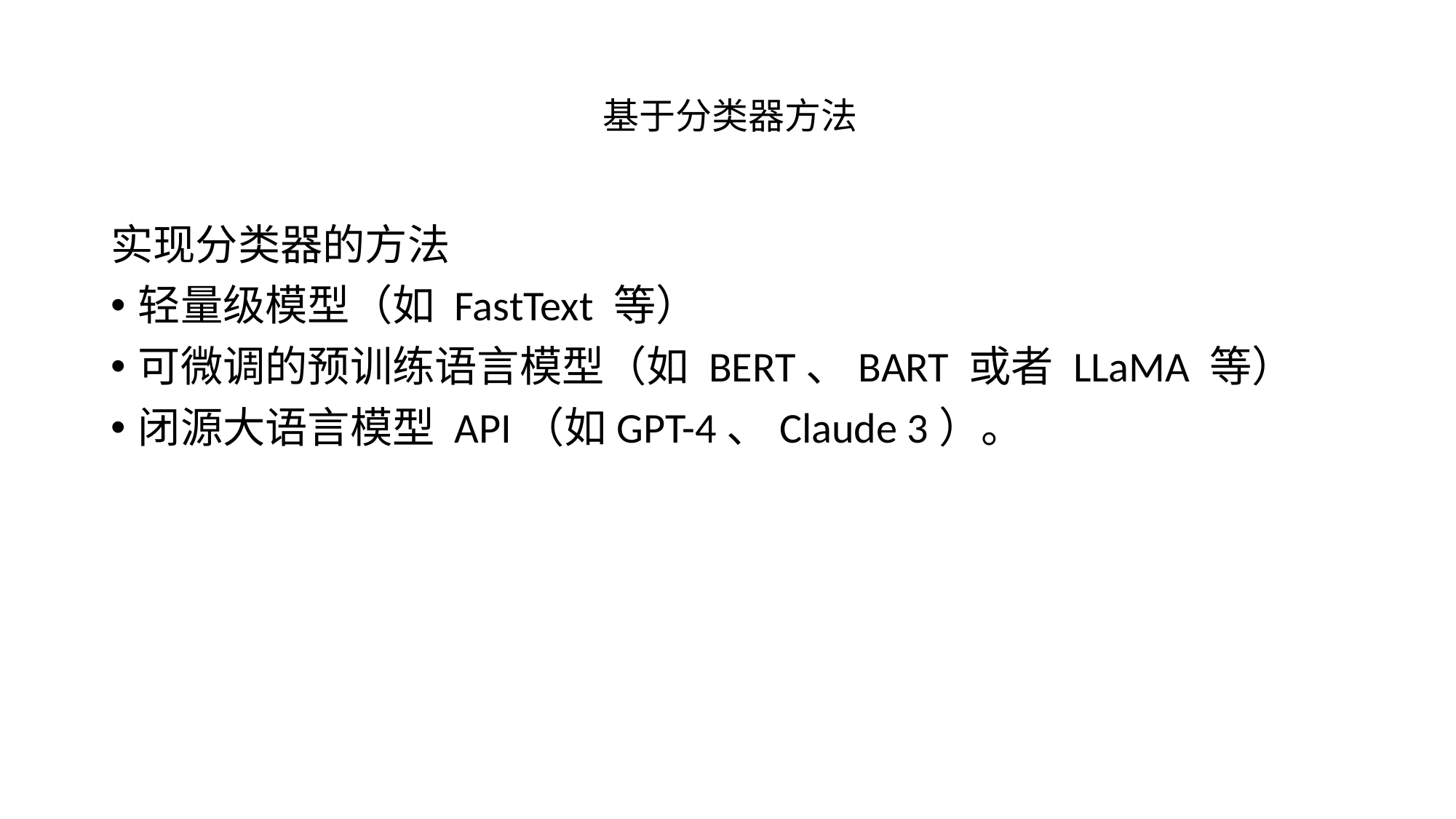

基于分类器方法
实现分类器的方法
轻量级模型（如 FastText 等）
可微调的预训练语言模型（如 BERT、BART 或者 LLaMA 等）
闭源大语言模型 API（如GPT-4、Claude 3）。